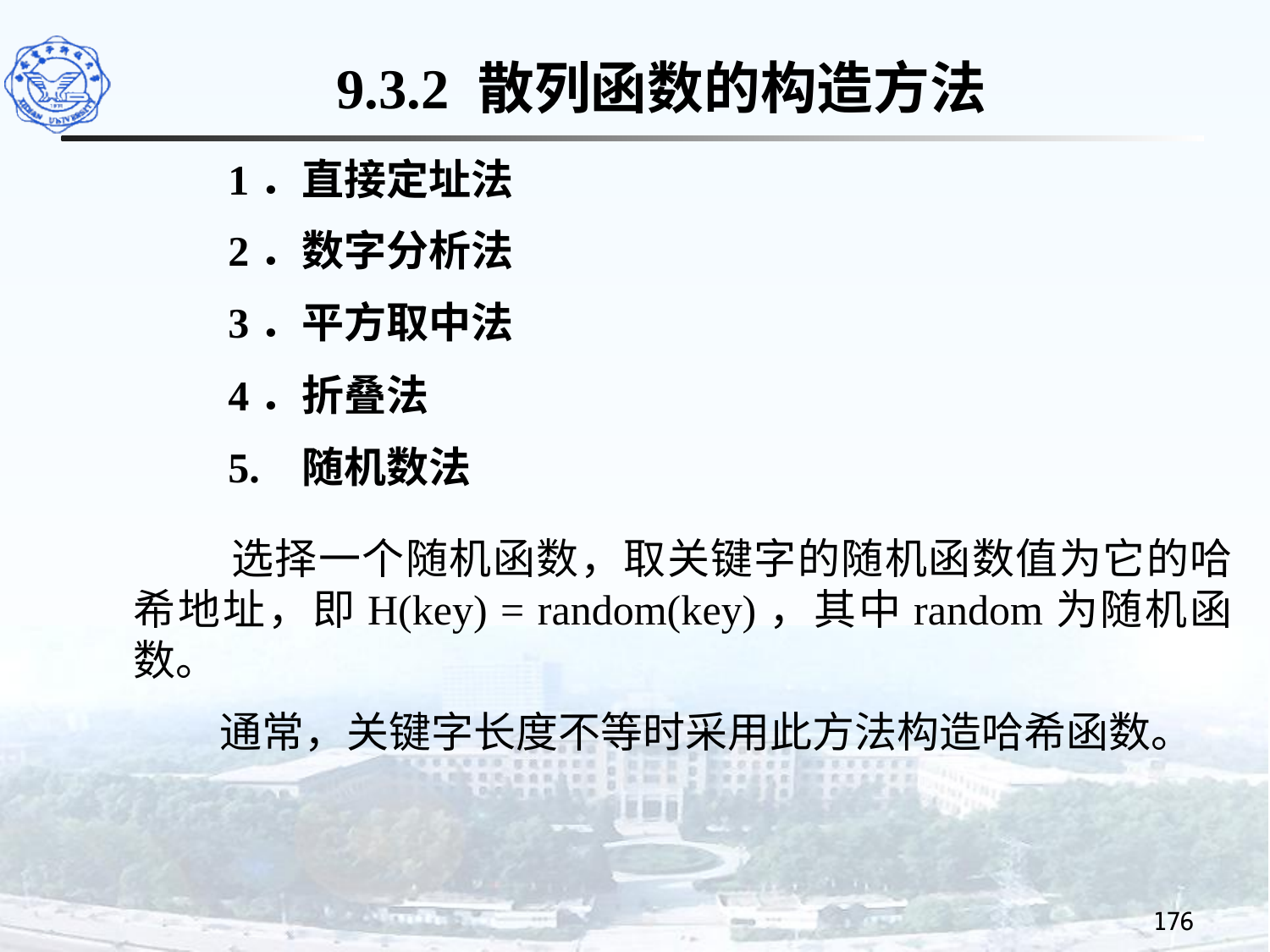

9.3.2 散列函数的构造方法
       1．直接定址法
       2．数字分析法
       3．平方取中法
       4．折叠法
       5.   随机数法
        选择一个随机函数，取关键字的随机函数值为它的哈希地址，即H(key) = random(key)，其中random为随机函数。
        通常，关键字长度不等时采用此方法构造哈希函数。
176